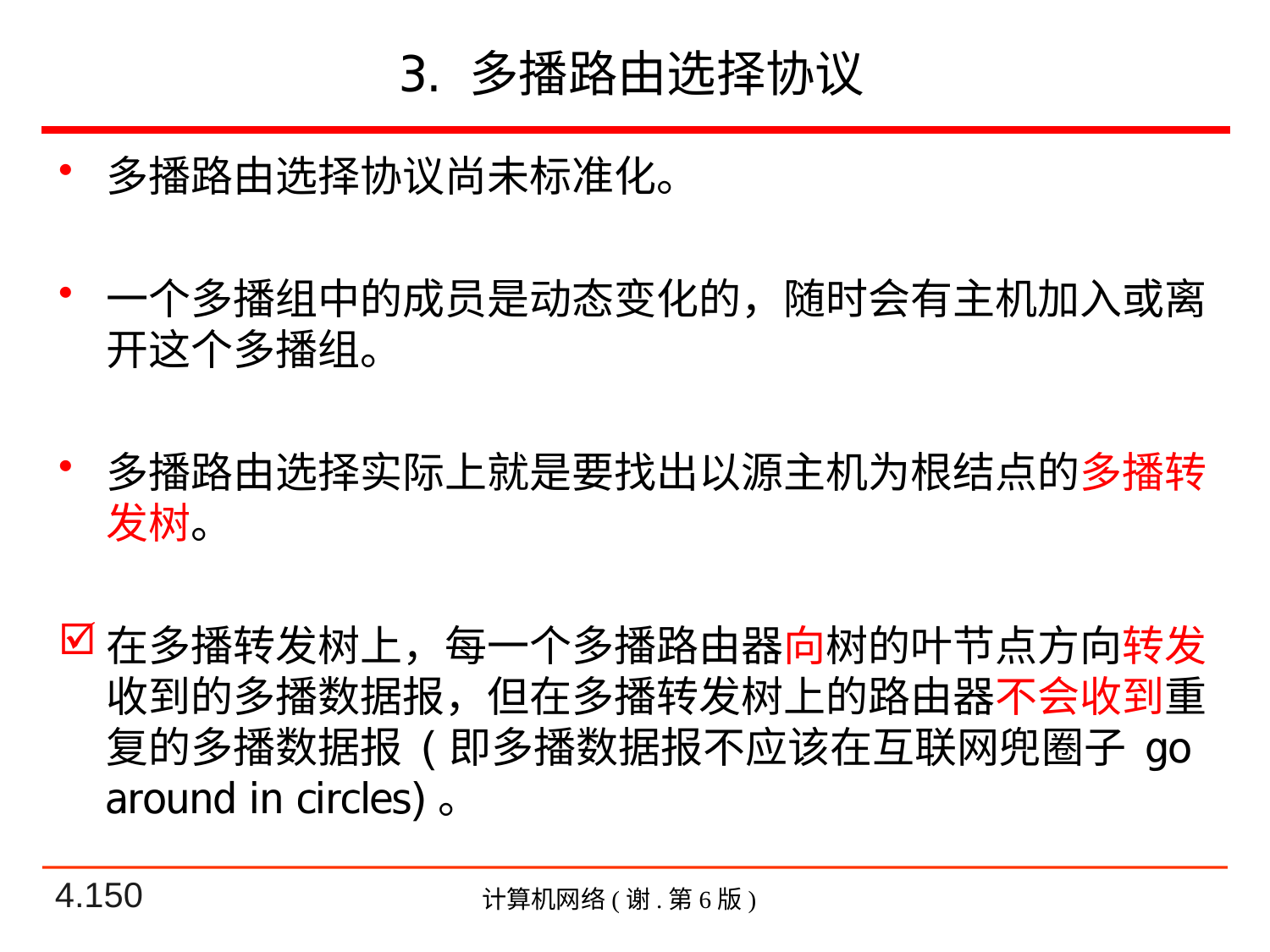

# 3. 多播路由选择协议
多播路由选择协议尚未标准化。

一个多播组中的成员是动态变化的，随时会有主机加入或离开这个多播组。

多播路由选择实际上就是要找出以源主机为根结点的多播转发树。

在多播转发树上，每一个多播路由器向树的叶节点方向转发收到的多播数据报，但在多播转发树上的路由器不会收到重复的多播数据报 (即多播数据报不应该在互联网兜圈子 go around in circles)。